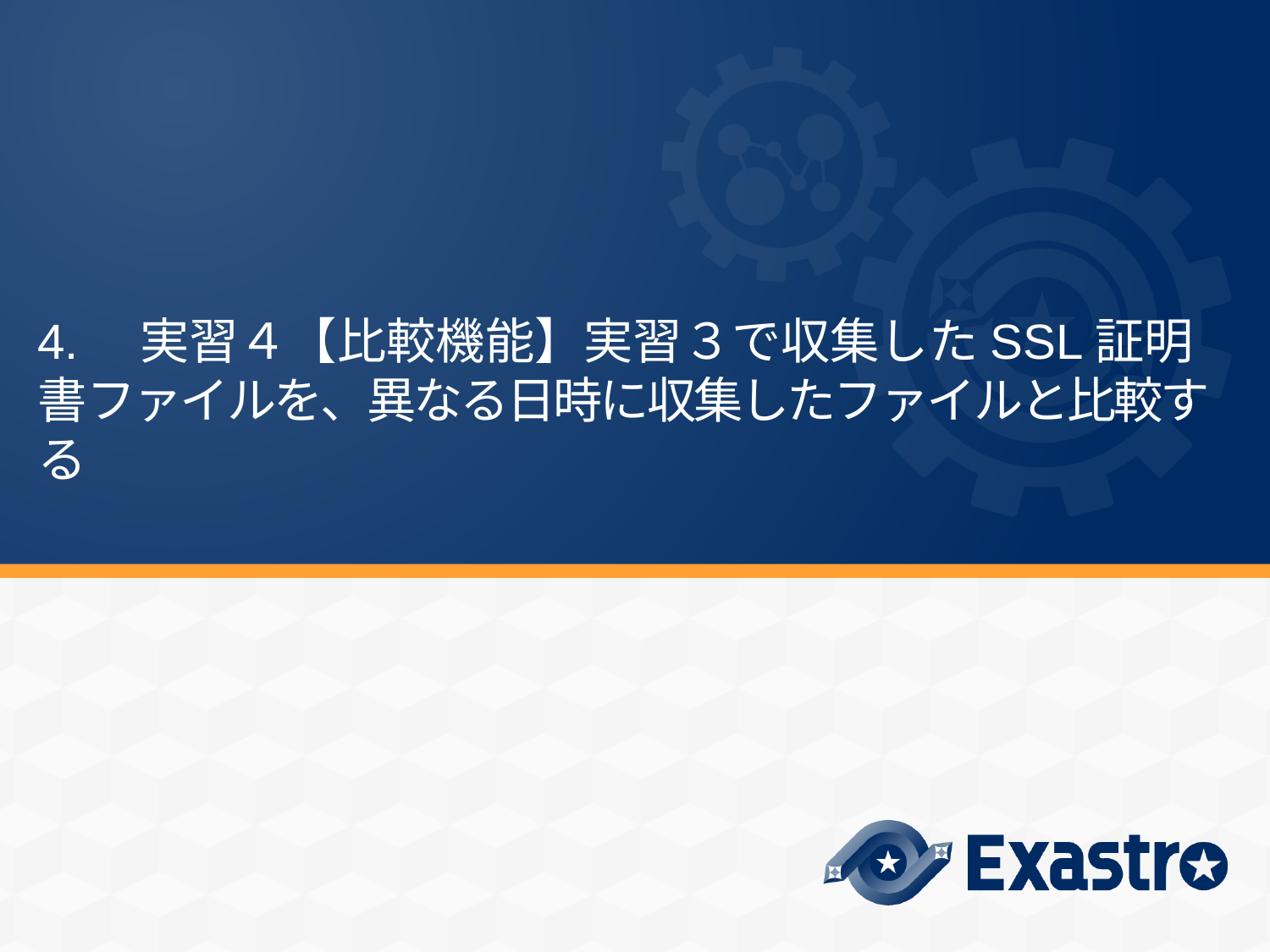

# 4.　実習４【比較機能】実習３で収集したSSL証明書ファイルを、異なる日時に収集したファイルと比較する